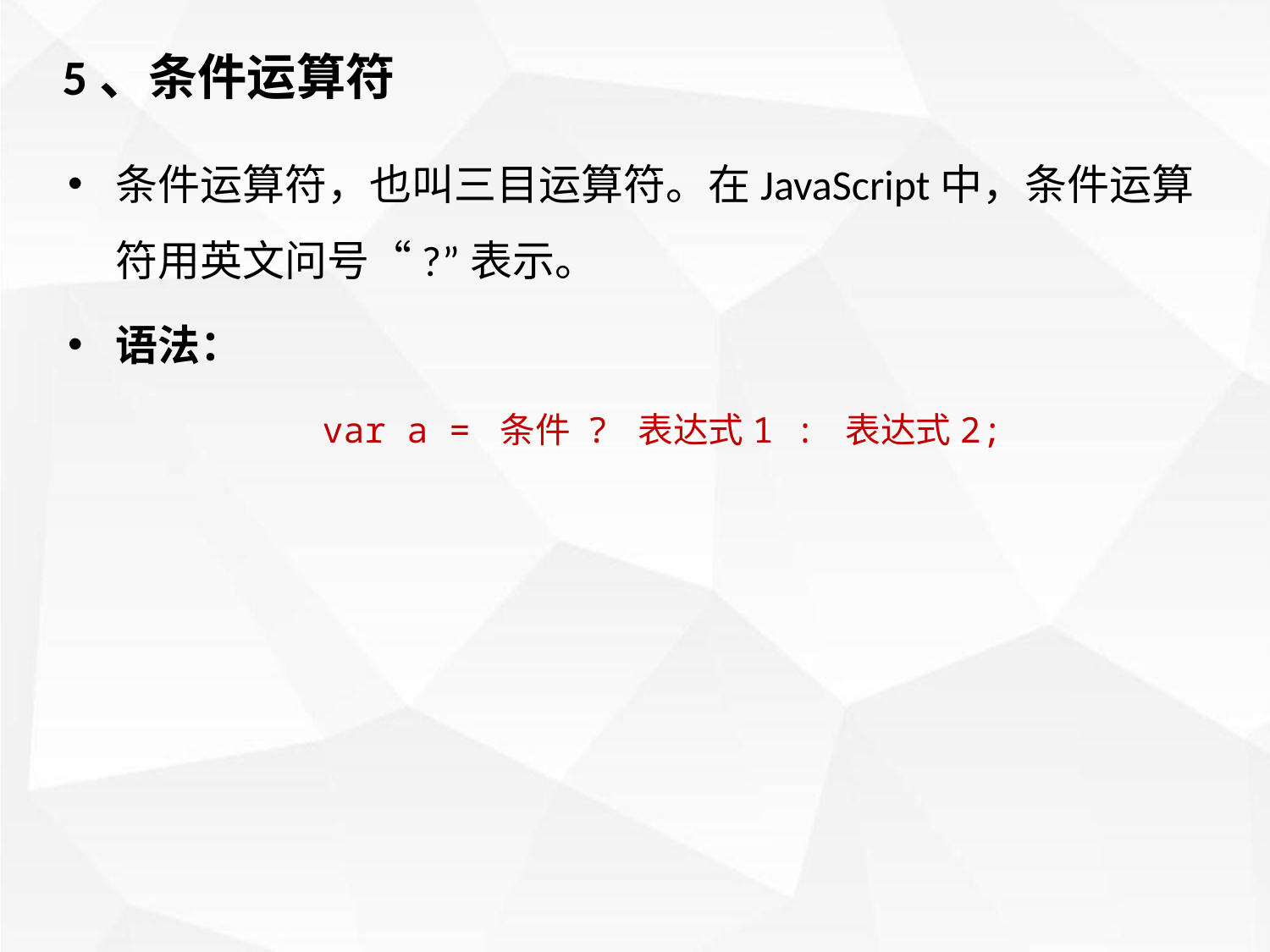

5、条件运算符
条件运算符，也叫三目运算符。在JavaScript中，条件运算符用英文问号“?”表示。
语法：
var a = 条件 ? 表达式1 : 表达式2;